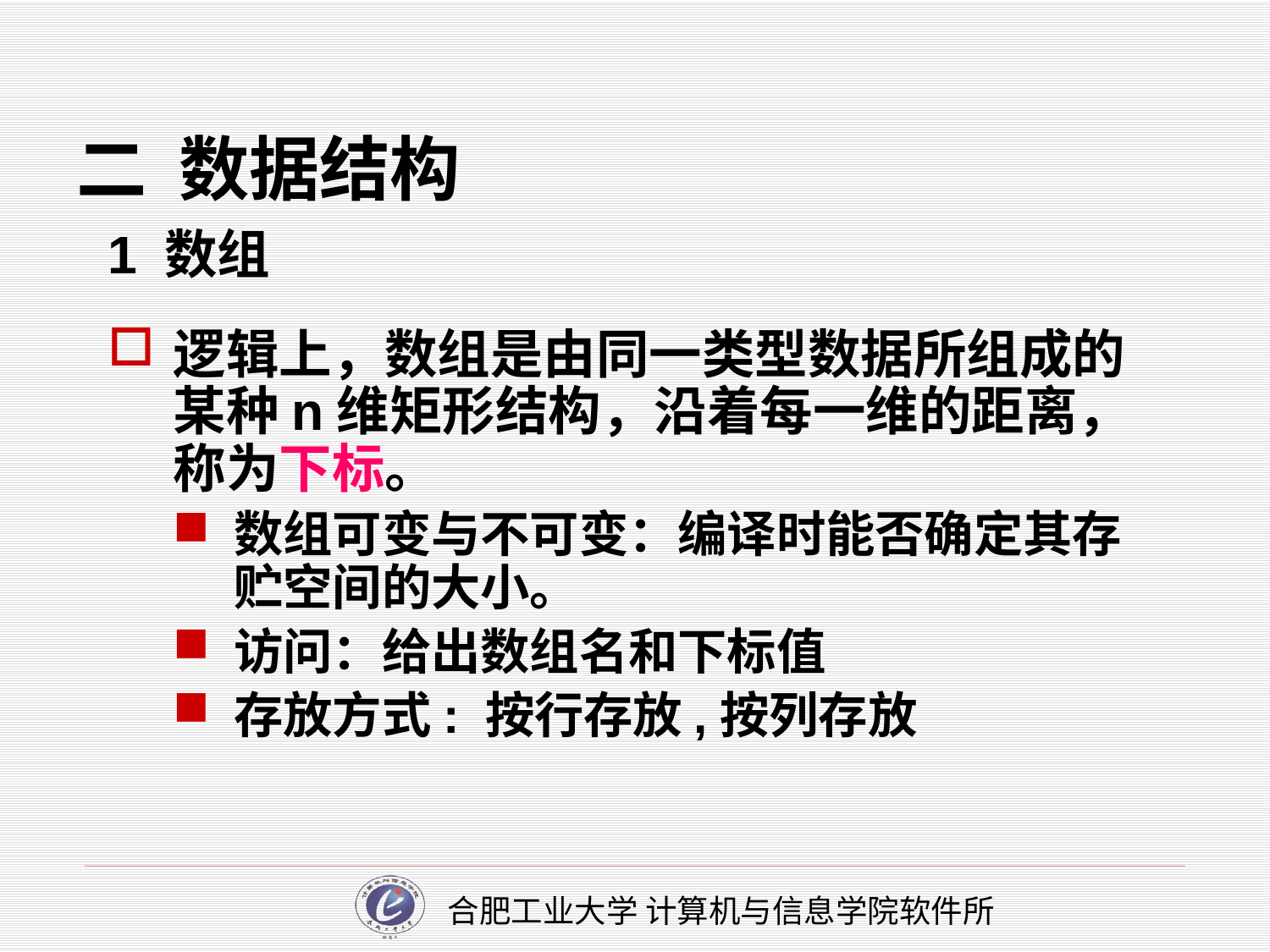

# 二  数据结构
1 数组
逻辑上，数组是由同一类型数据所组成的某种n维矩形结构，沿着每一维的距离，称为下标。
数组可变与不可变：编译时能否确定其存贮空间的大小。
访问：给出数组名和下标值
存放方式: 按行存放,按列存放
29